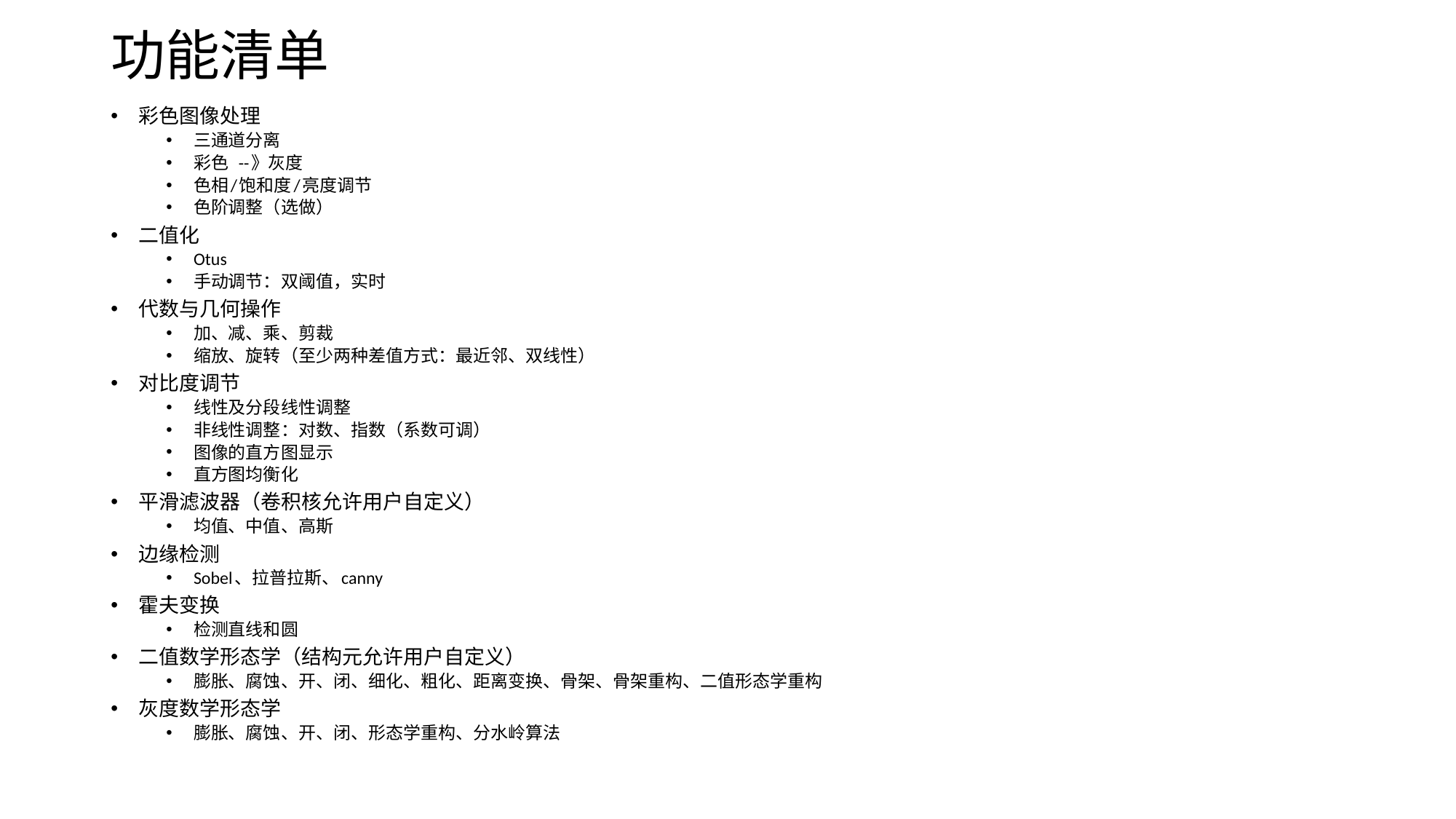

# 功能清单
彩色图像处理
三通道分离
彩色  --》灰度
色相/饱和度/亮度调节
色阶调整（选做）
二值化
Otus
手动调节：双阈值，实时
代数与几何操作
加、减、乘、剪裁
缩放、旋转（至少两种差值方式：最近邻、双线性）
对比度调节
线性及分段线性调整
非线性调整：对数、指数（系数可调）
图像的直方图显示
直方图均衡化
平滑滤波器（卷积核允许用户自定义）
均值、中值、高斯
边缘检测
Sobel、拉普拉斯、canny
霍夫变换
检测直线和圆
二值数学形态学（结构元允许用户自定义）
膨胀、腐蚀、开、闭、细化、粗化、距离变换、骨架、骨架重构、二值形态学重构
灰度数学形态学
膨胀、腐蚀、开、闭、形态学重构、分水岭算法